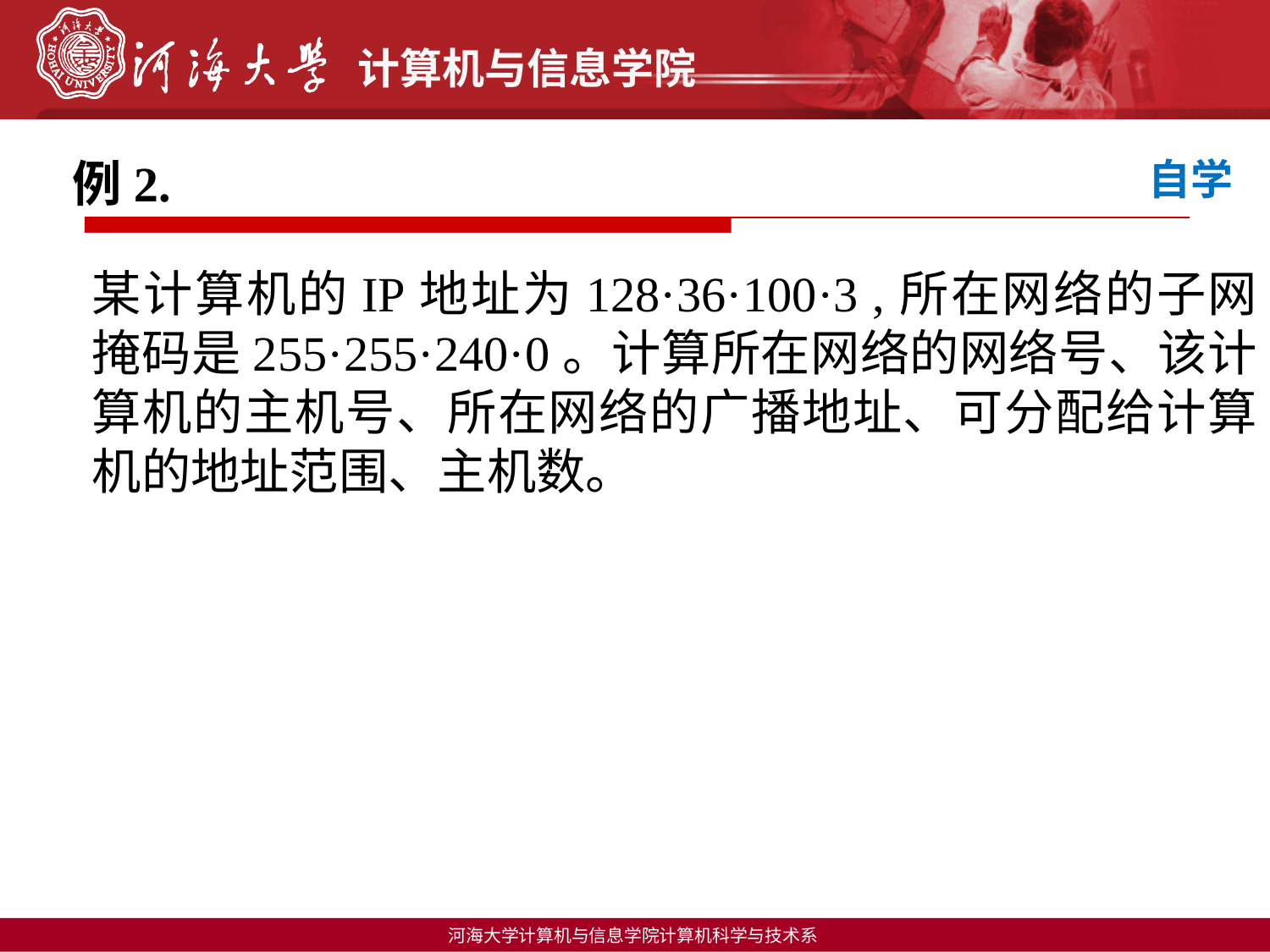

例2.
自学
某计算机的IP地址为128·36·100·3 ,所在网络的子网掩码是255·255·240·0。计算所在网络的网络号、该计算机的主机号、所在网络的广播地址、可分配给计算机的地址范围、主机数。